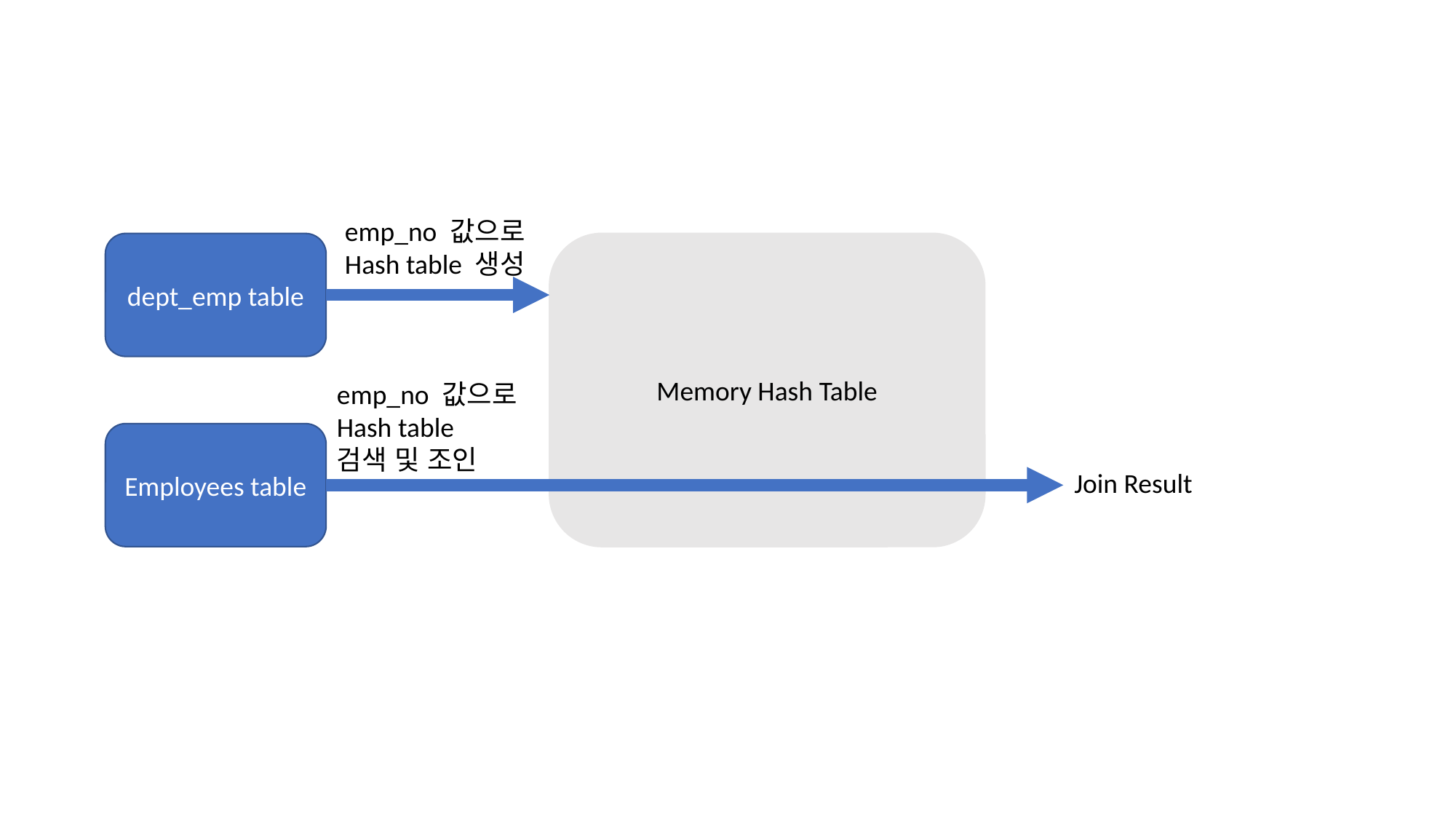

emp_no 값으로
Hash table 생성
dept_emp table
Memory Hash Table
emp_no 값으로
Hash table
검색 및 조인
Employees table
Join Result